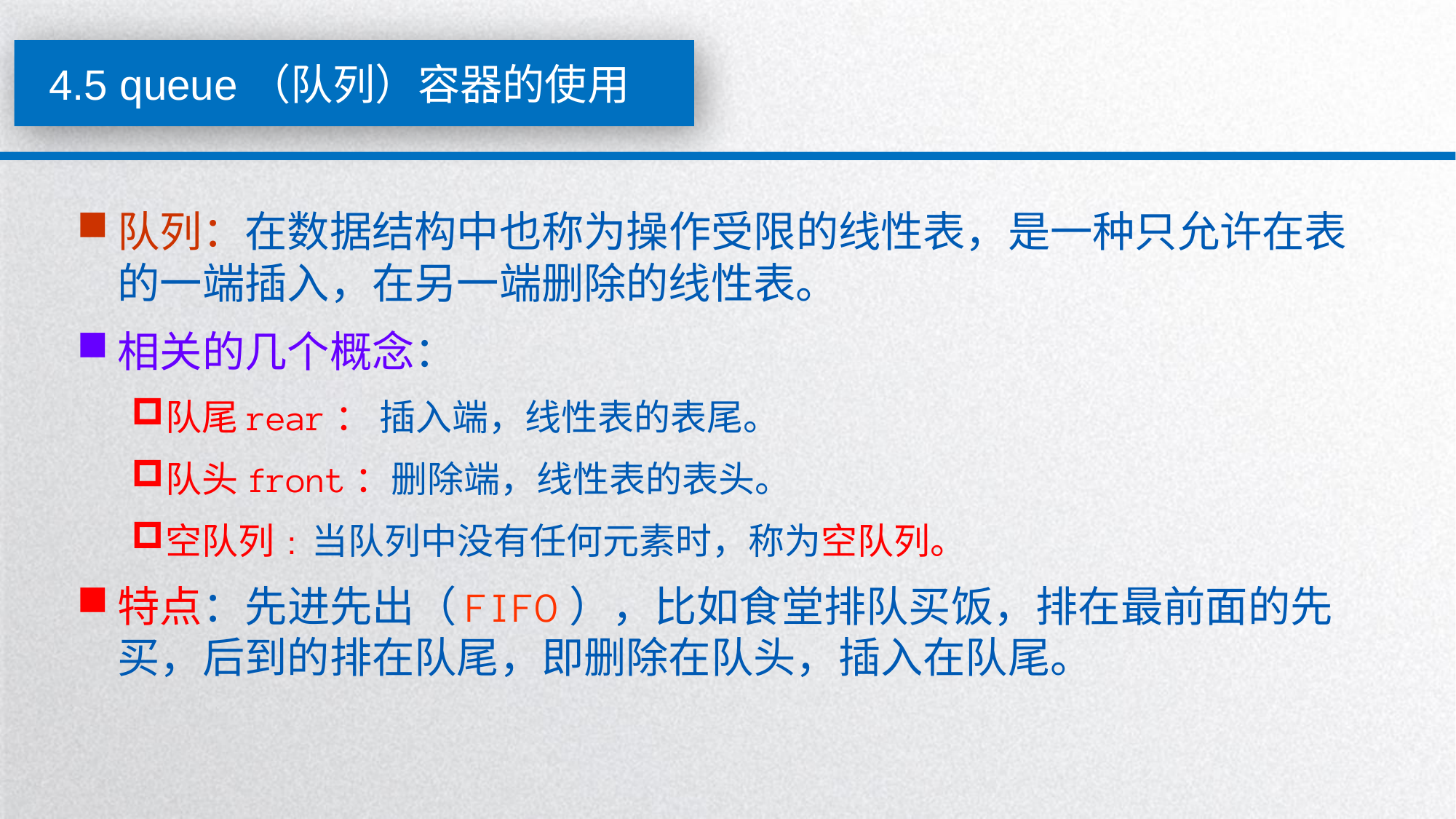

4.5 queue（队列）容器的使用
队列：在数据结构中也称为操作受限的线性表，是一种只允许在表的一端插入，在另一端删除的线性表。
相关的几个概念：
队尾rear： 插入端，线性表的表尾。
队头front：删除端，线性表的表头。
空队列:当队列中没有任何元素时，称为空队列。
特点：先进先出（FIFO），比如食堂排队买饭，排在最前面的先买，后到的排在队尾，即删除在队头，插入在队尾。